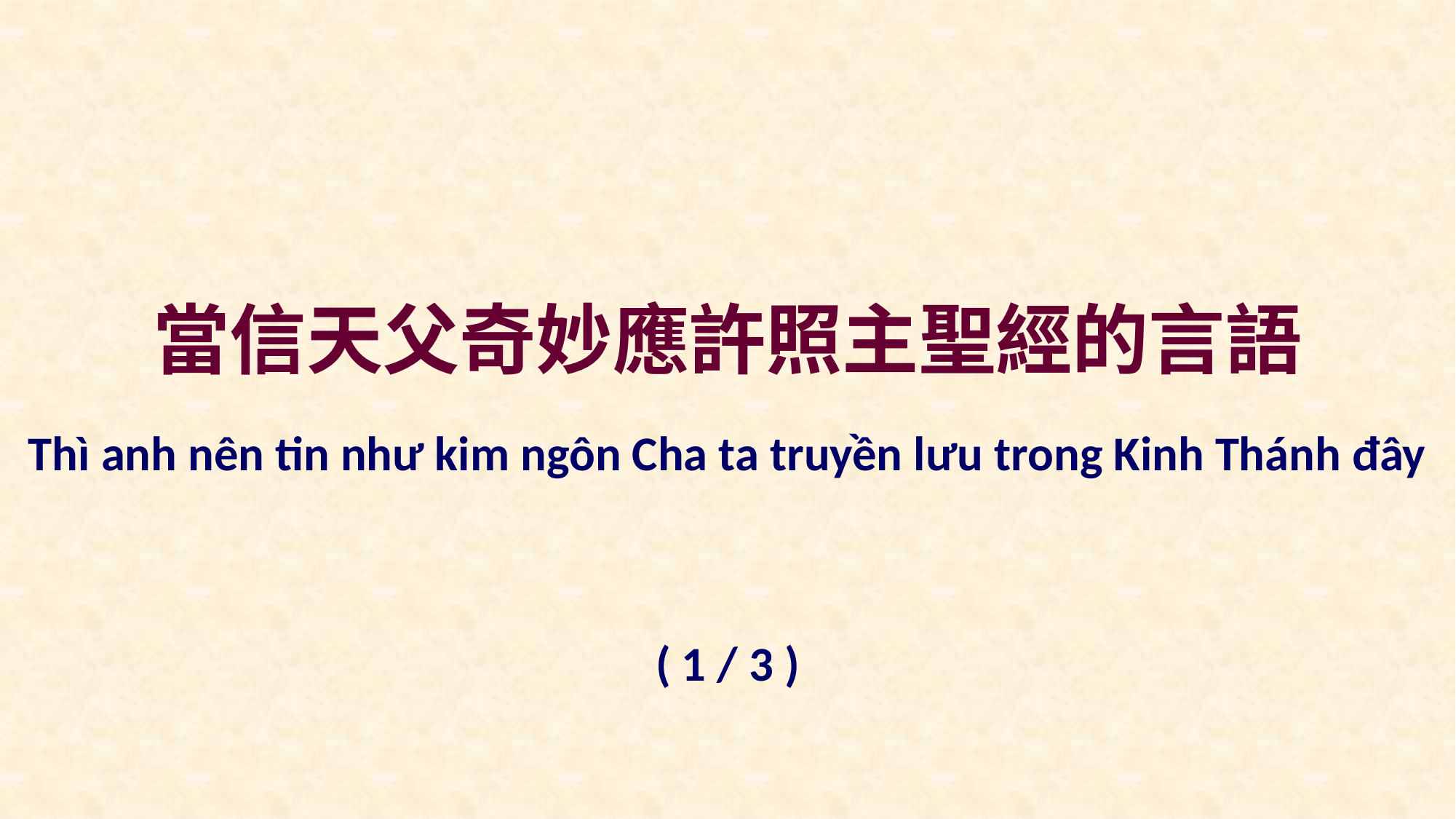

當信天父奇妙應許照主聖經的言語
Thì anh nên tin như kim ngôn Cha ta truyền lưu trong Kinh Thánh đây
( 1 / 3 )